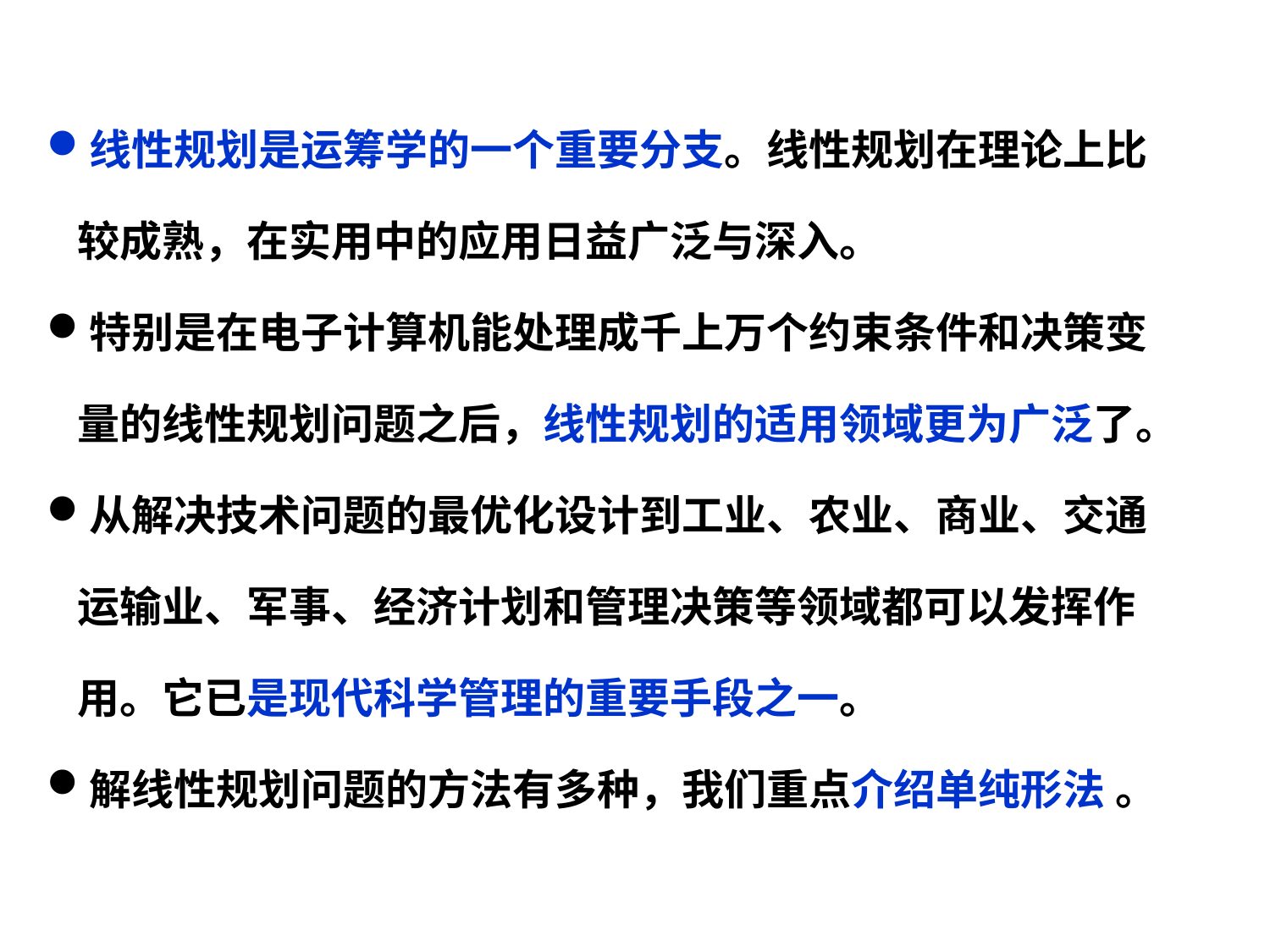

线性规划是运筹学的一个重要分支。线性规划在理论上比较成熟，在实用中的应用日益广泛与深入。
特别是在电子计算机能处理成千上万个约束条件和决策变量的线性规划问题之后，线性规划的适用领域更为广泛了。
从解决技术问题的最优化设计到工业、农业、商业、交通运输业、军事、经济计划和管理决策等领域都可以发挥作用。它已是现代科学管理的重要手段之一。
解线性规划问题的方法有多种，我们重点介绍单纯形法 。